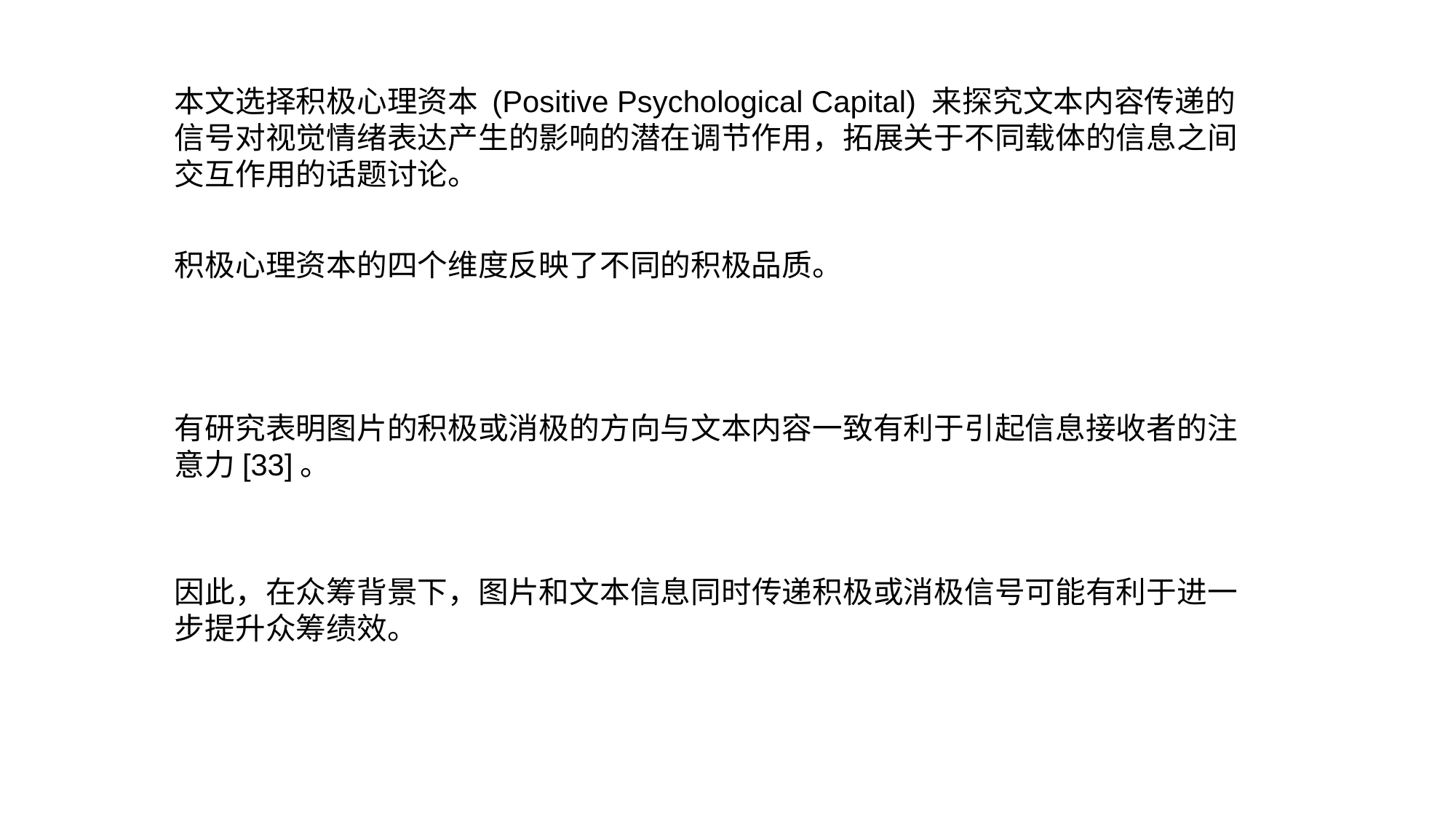

本文选择积极心理资本 (Positive Psychological Capital) 来探究文本内容传递的信号对视觉情绪表达产生的影响的潜在调节作用，拓展关于不同载体的信息之间交互作用的话题讨论。

积极心理资本的四个维度反映了不同的积极品质。
有研究表明图片的积极或消极的方向与文本内容一致有利于引起信息接收者的注意力[33]。
因此，在众筹背景下，图片和文本信息同时传递积极或消极信号可能有利于进一步提升众筹绩效。